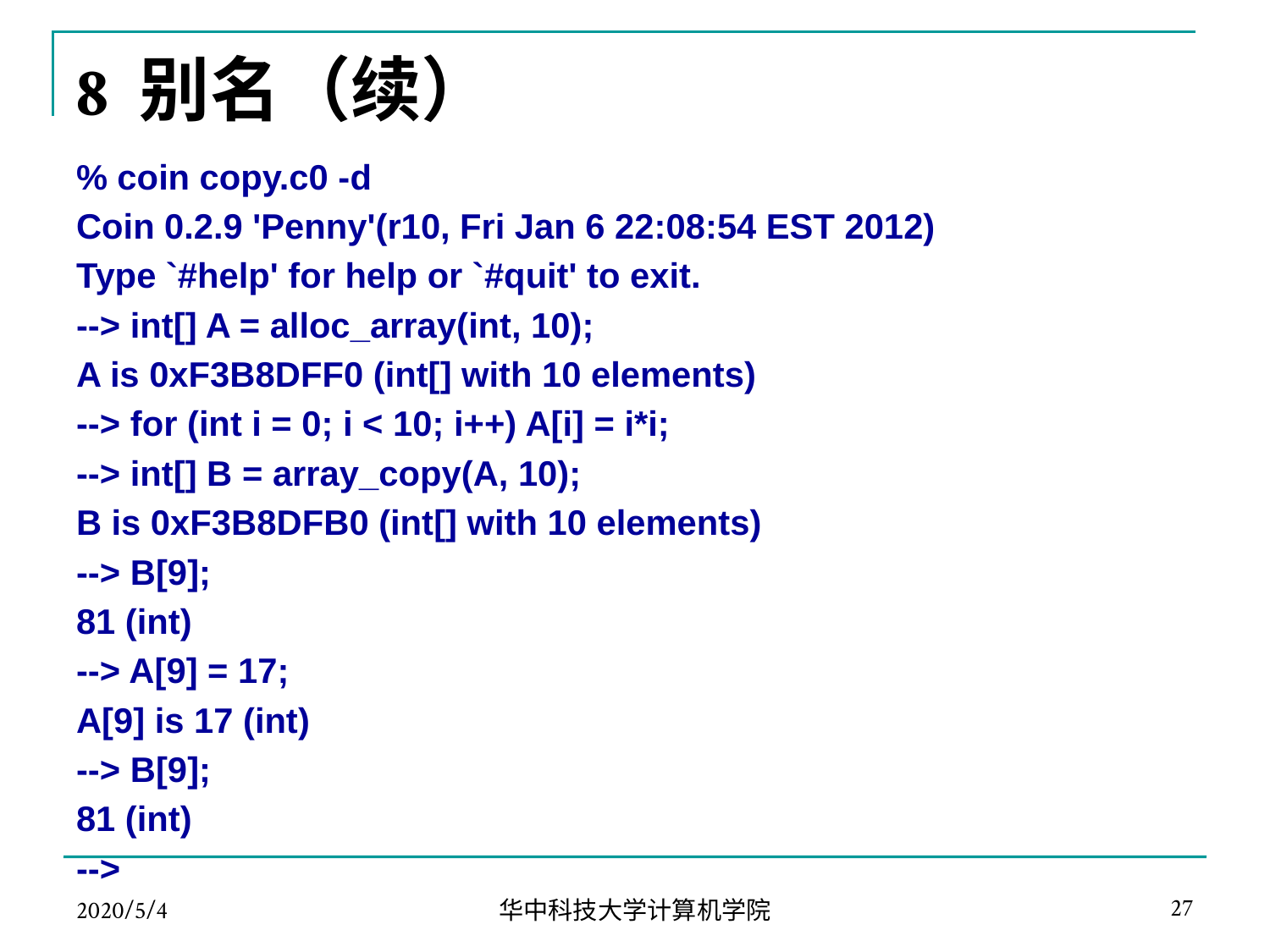

# 8 别名（续）
% coin copy.c0 -d
Coin 0.2.9 'Penny'(r10, Fri Jan 6 22:08:54 EST 2012)
Type `#help' for help or `#quit' to exit.
--> int[] A = alloc_array(int, 10);
A is 0xF3B8DFF0 (int[] with 10 elements)
--> for (int i = 0; i < 10; i++) A[i] = i*i;
--> int[] B = array_copy(A, 10);
B is 0xF3B8DFB0 (int[] with 10 elements)
--> B[9];
81 (int)
--> A[9] = 17;
A[9] is 17 (int)
--> B[9];
81 (int)
-->
2020/5/4
27
华中科技大学计算机学院